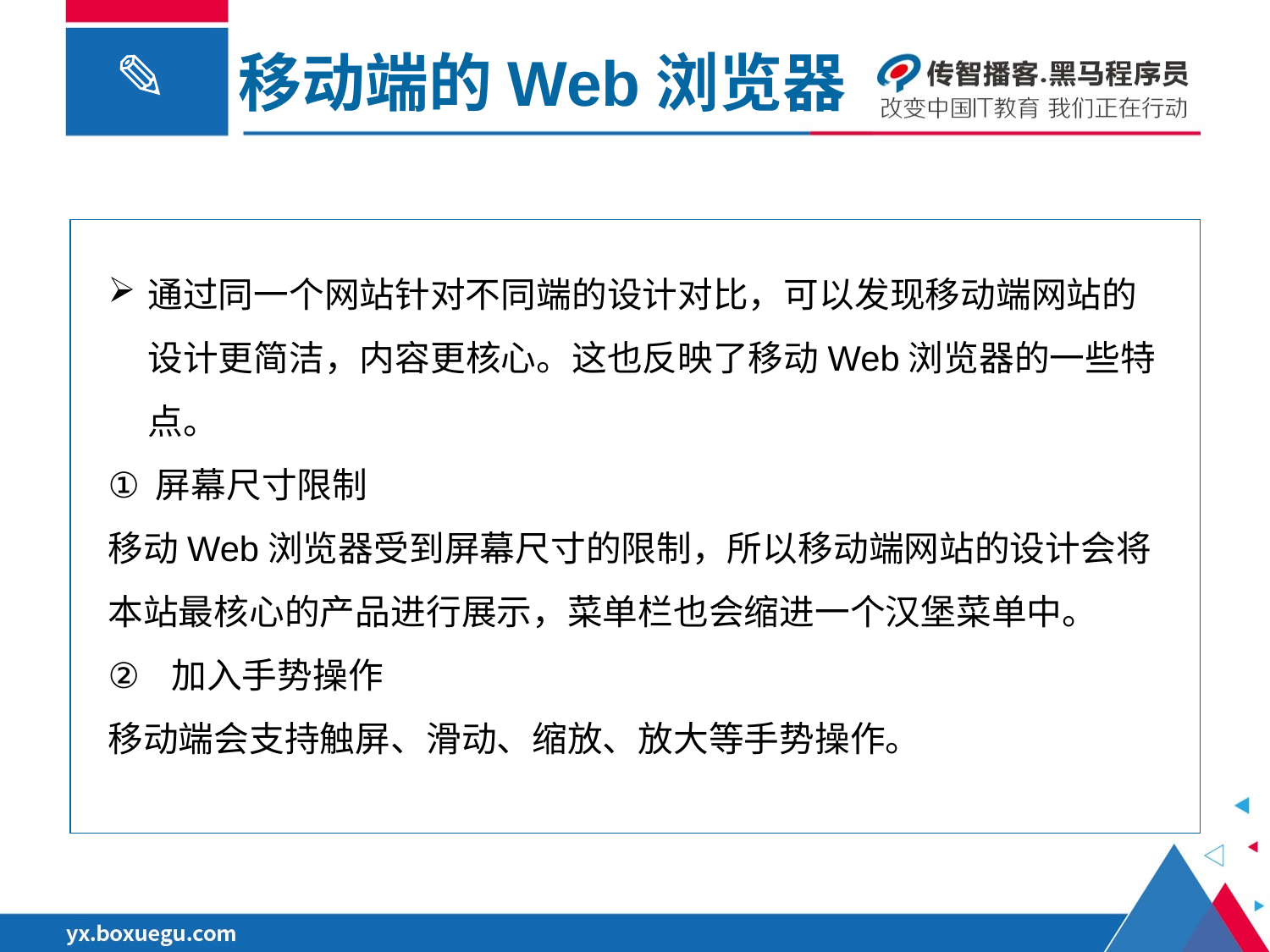

移动端的Web浏览器

通过同一个网站针对不同端的设计对比，可以发现移动端网站的设计更简洁，内容更核心。这也反映了移动Web浏览器的一些特点。
屏幕尺寸限制
移动Web浏览器受到屏幕尺寸的限制，所以移动端网站的设计会将本站最核心的产品进行展示，菜单栏也会缩进一个汉堡菜单中。
加入手势操作
移动端会支持触屏、滑动、缩放、放大等手势操作。